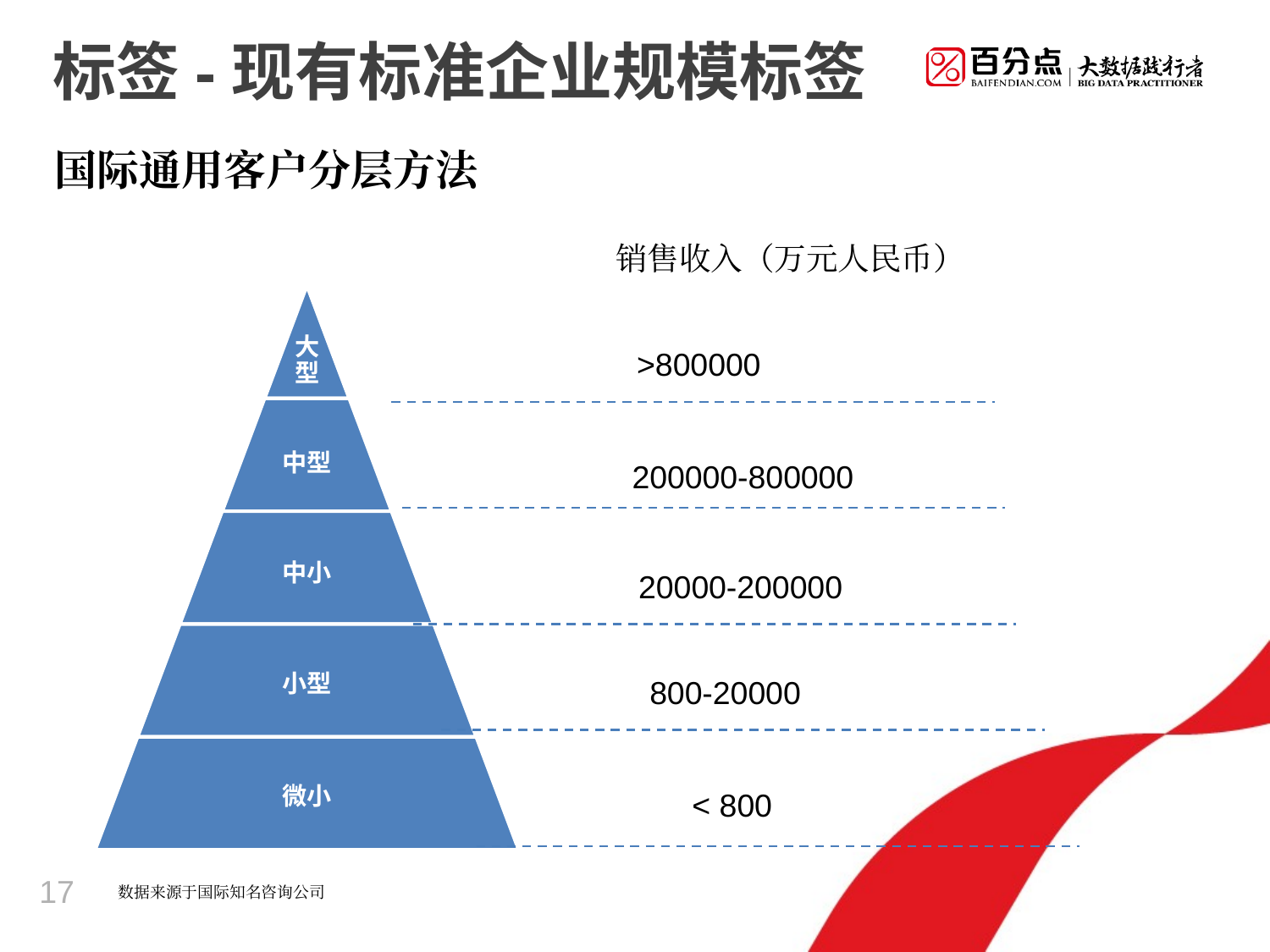

标签-现有标准企业规模标签
国际通用客户分层方法
销售收入（万元人民币）
大型
中型
中小
小型
微小
>800000
200000-800000
20000-200000
800-20000
< 800
17
数据来源于国际知名咨询公司